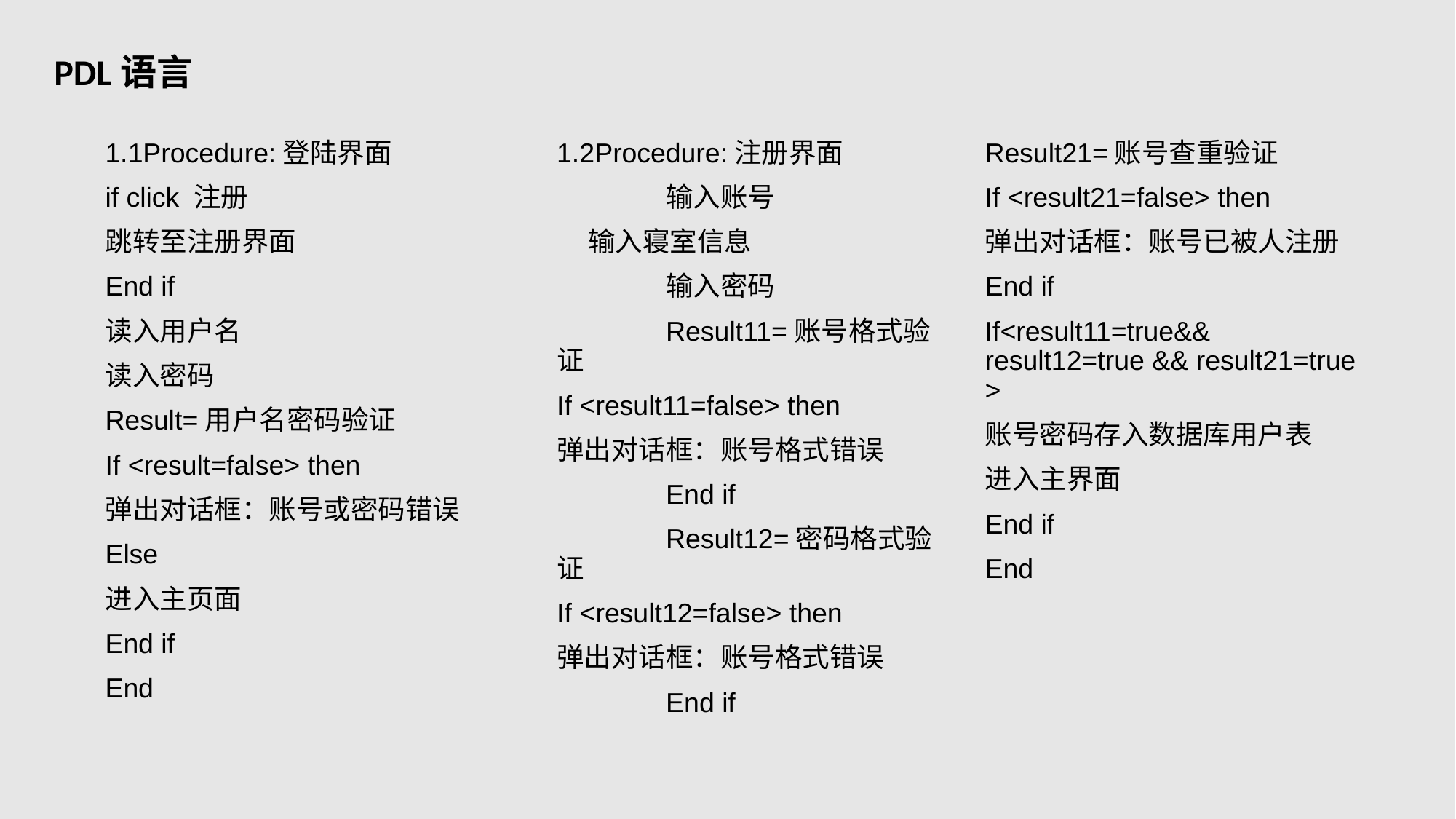

PDL语言
1.1Procedure:登陆界面
if click 注册
跳转至注册界面
End if
读入用户名
读入密码
Result=用户名密码验证
If <result=false> then
弹出对话框：账号或密码错误
Else
进入主页面
End if
End
1.2Procedure:注册界面
	输入账号
    输入寝室信息
	输入密码
	Result11=账号格式验证
If <result11=false> then
弹出对话框：账号格式错误
	End if
	Result12=密码格式验证
If <result12=false> then
弹出对话框：账号格式错误
	End if
Result21=账号查重验证
If <result21=false> then
弹出对话框：账号已被人注册
End if
If<result11=true&& result12=true && result21=true >
账号密码存入数据库用户表
进入主界面
End if
End